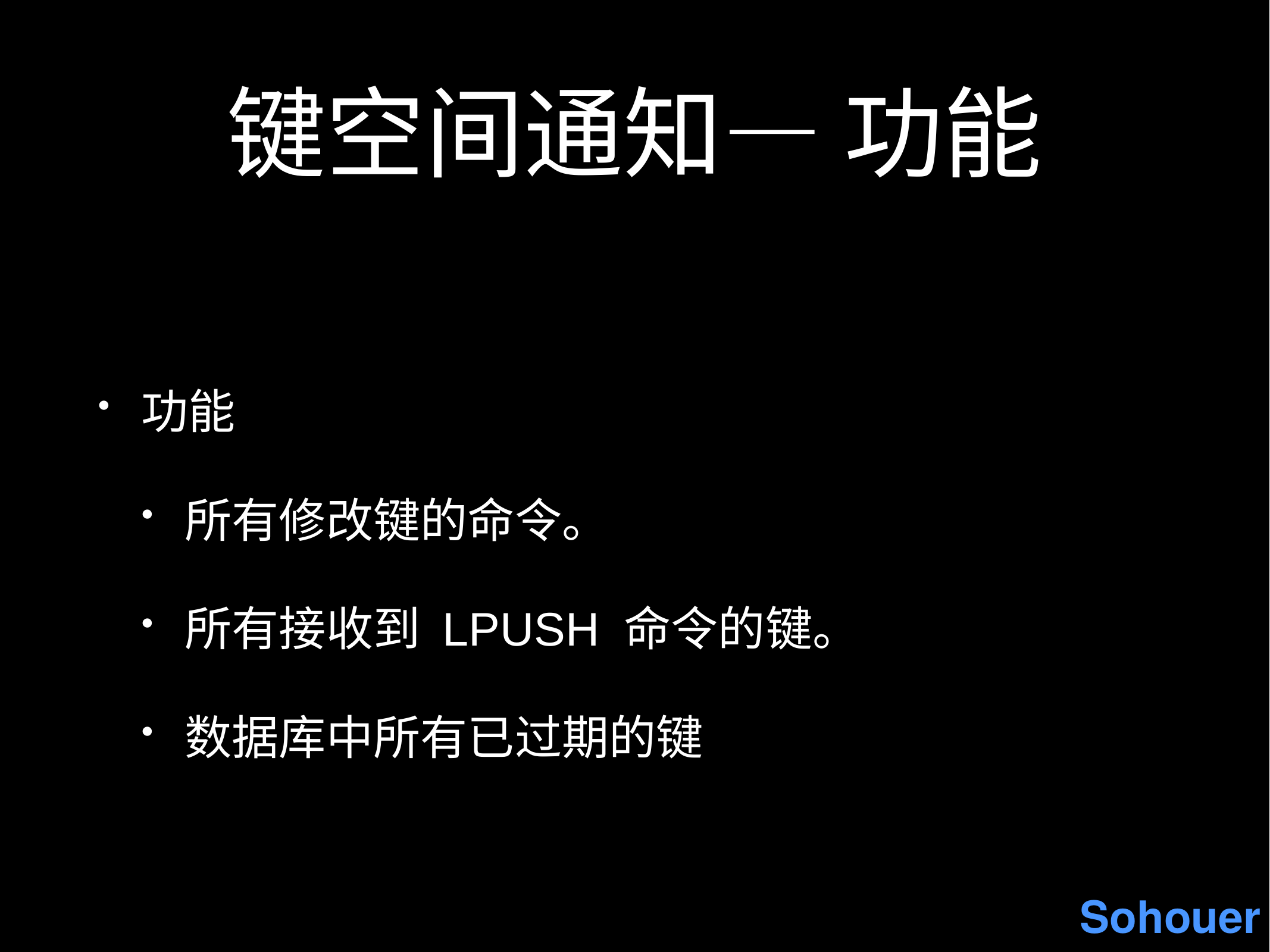

# 键空间通知— 功能

功能
所有修改键的命令。
所有接收到 LPUSH 命令的键。
数据库中所有已过期的键